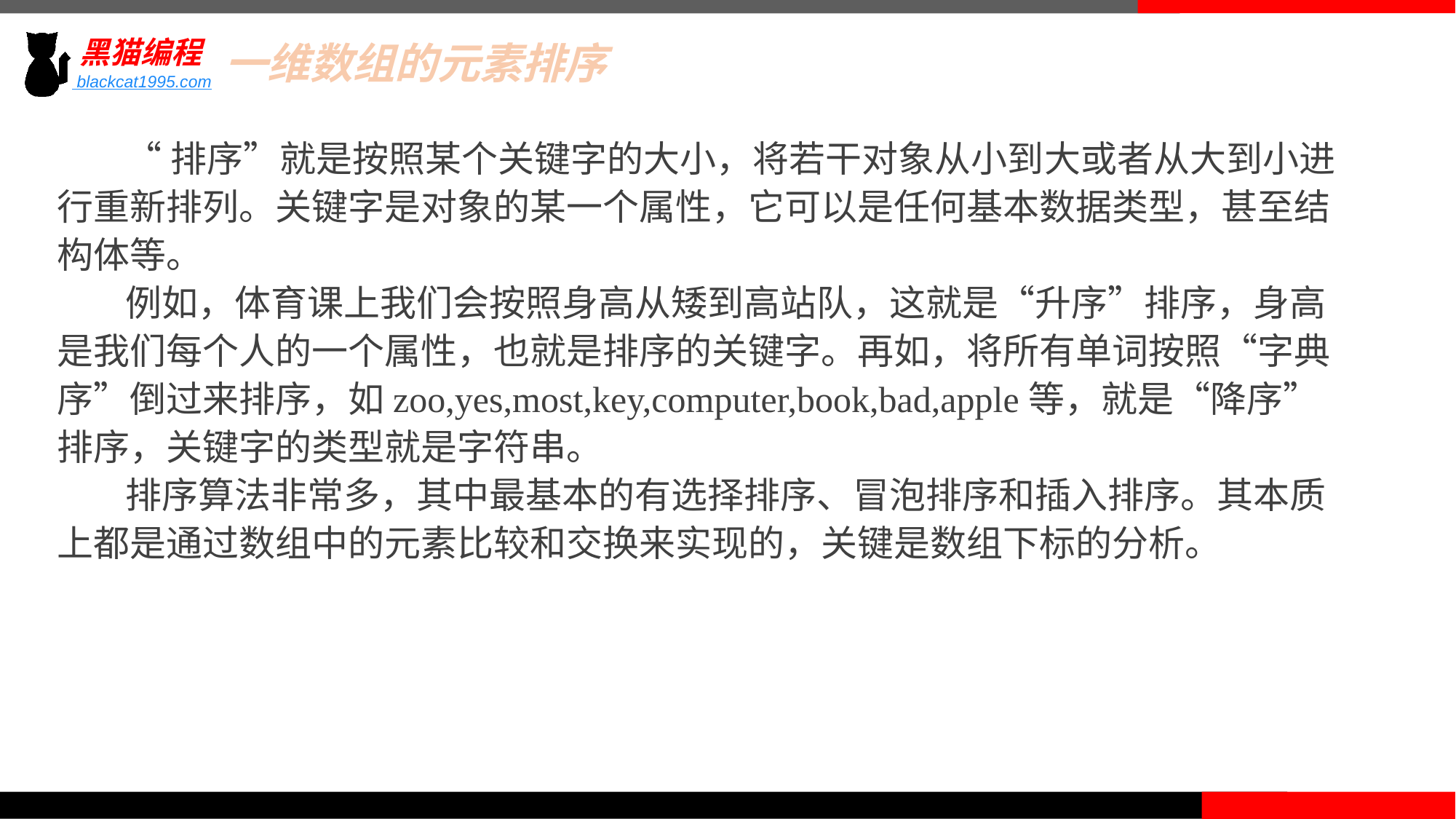

一维数组的元素排序
“排序”就是按照某个关键字的大小，将若干对象从小到大或者从大到小进行重新排列。关键字是对象的某一个属性，它可以是任何基本数据类型，甚至结构体等。
例如，体育课上我们会按照身高从矮到高站队，这就是“升序”排序，身高是我们每个人的一个属性，也就是排序的关键字。再如，将所有单词按照“字典序”倒过来排序，如zoo,yes,most,key,computer,book,bad,apple等，就是“降序”排序，关键字的类型就是字符串。
排序算法非常多，其中最基本的有选择排序、冒泡排序和插入排序。其本质上都是通过数组中的元素比较和交换来实现的，关键是数组下标的分析。